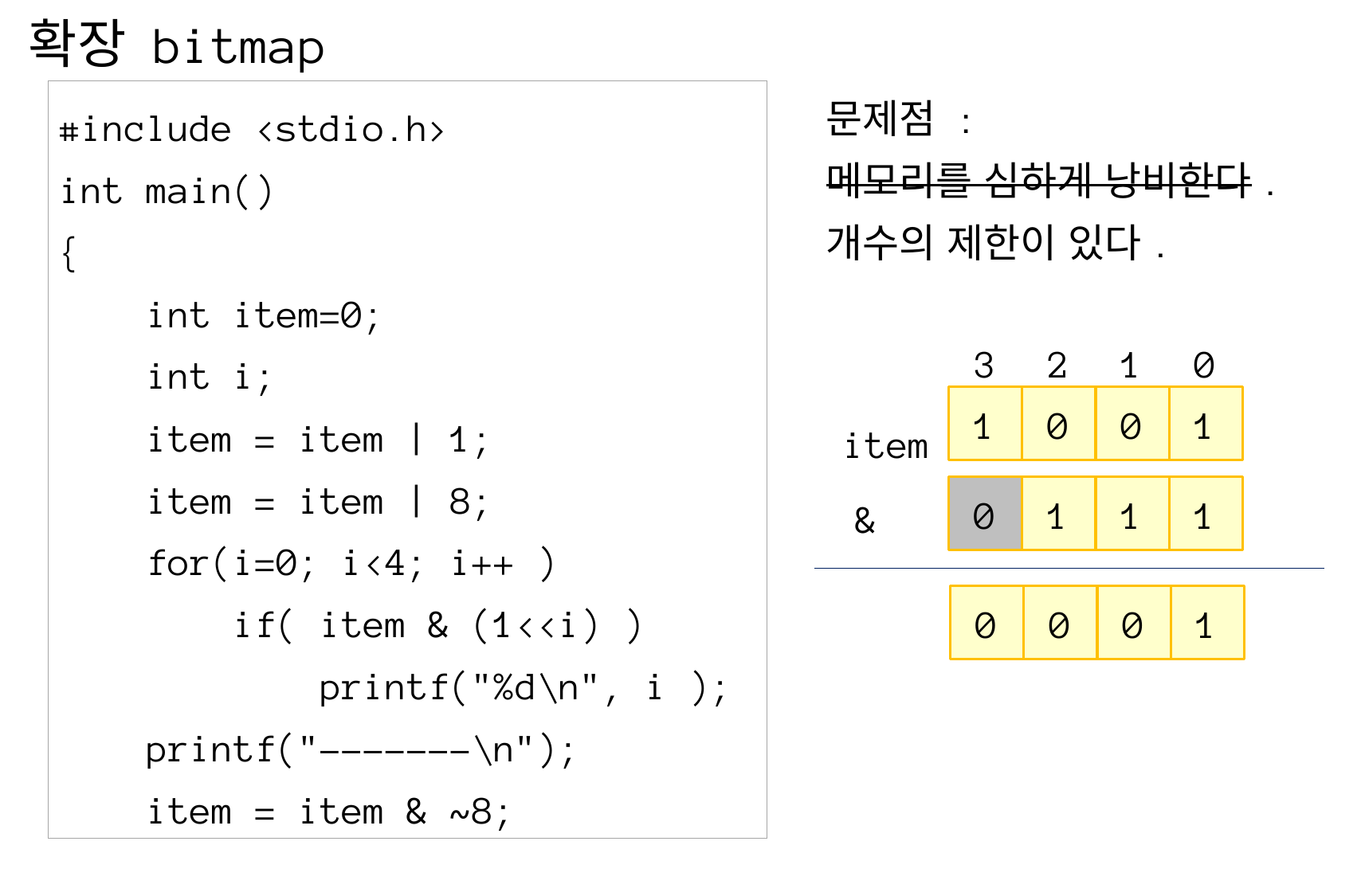

확장 bitmap
문제점 :
메모리를 심하게 낭비한다.
개수의 제한이 있다.
#include <stdio.h>
int main()
{
    int item=0;
    int i;
    item = item | 1;
    item = item | 8;
    for(i=0; i<4; i++ )
        if( item & (1<<i) )
            printf("%d\n", i );
    printf("-------\n");
    item = item & ~8;
3
2
1
0
1
0
0
1
item
&
0
1
1
1
0
0
0
1